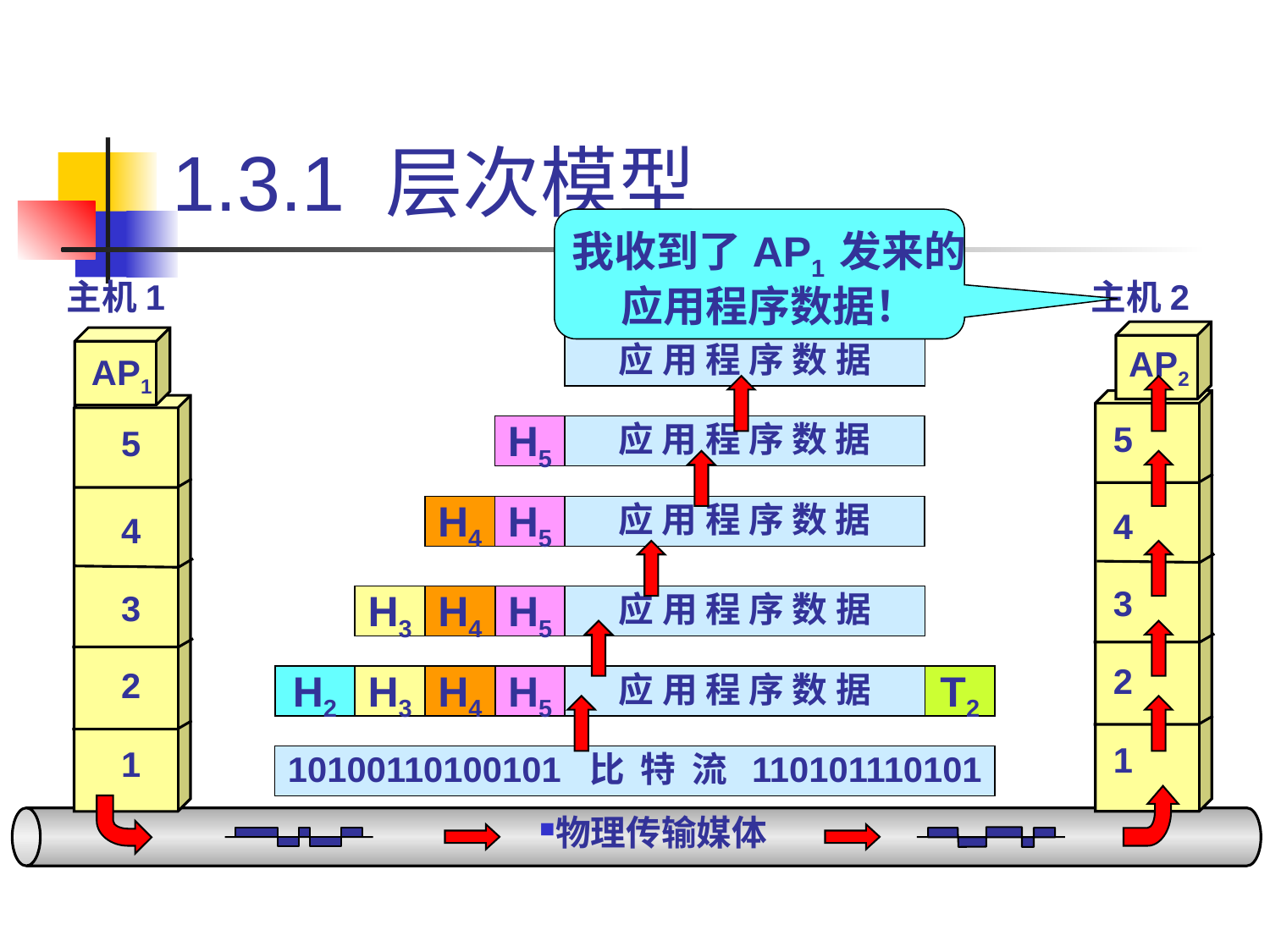

# 1.3.1 层次模型

我收到了 AP1 发来的
应用程序数据！
主机 1
主机 2

应 用 程 序 数 据
AP2
AP1

5
H5
应 用 程 序 数 据
5

H4
H5
应 用 程 序 数 据
4
4

3
3
H3
H4
H5
应 用 程 序 数 据

2
2
H2
H3
H4
H5
应 用 程 序 数 据
T2

1
1
10100110100101  比  特  流  110101110101

物理传输媒体